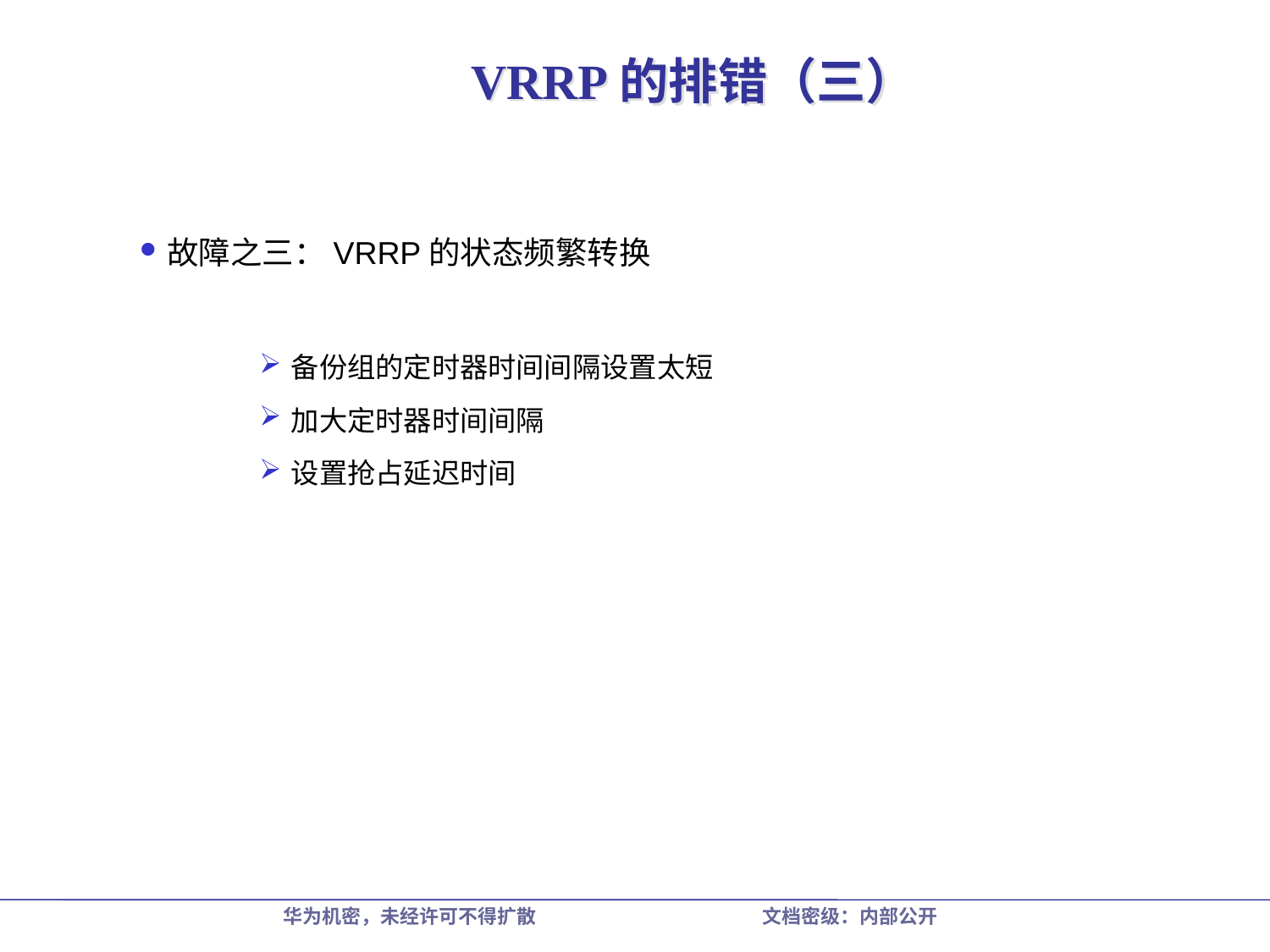

# VRRP的排错（三）
故障之三：VRRP的状态频繁转换

备份组的定时器时间间隔设置太短
加大定时器时间间隔
设置抢占延迟时间